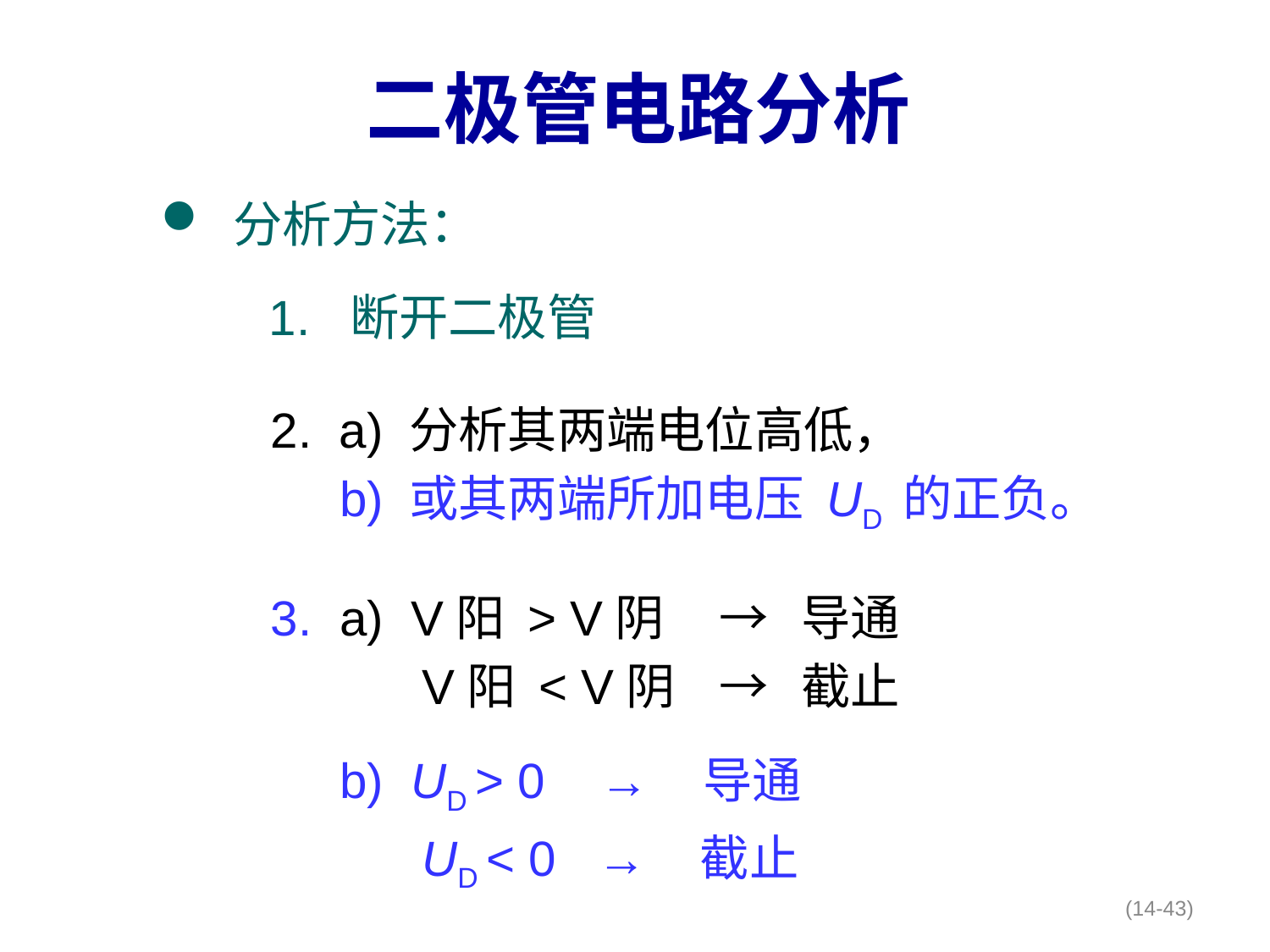

# 二极管电路分析
 分析方法：
        1.  断开二极管
        2.  a) 分析其两端电位高低，
             b) 或其两端所加电压 UD 的正负。
        3.  a)  V阳 > V阴     →   导通
                   V阳 < V阴    →   截止

             b)  UD > 0    →   导通
                   UD < 0   →   截止
(14-43)